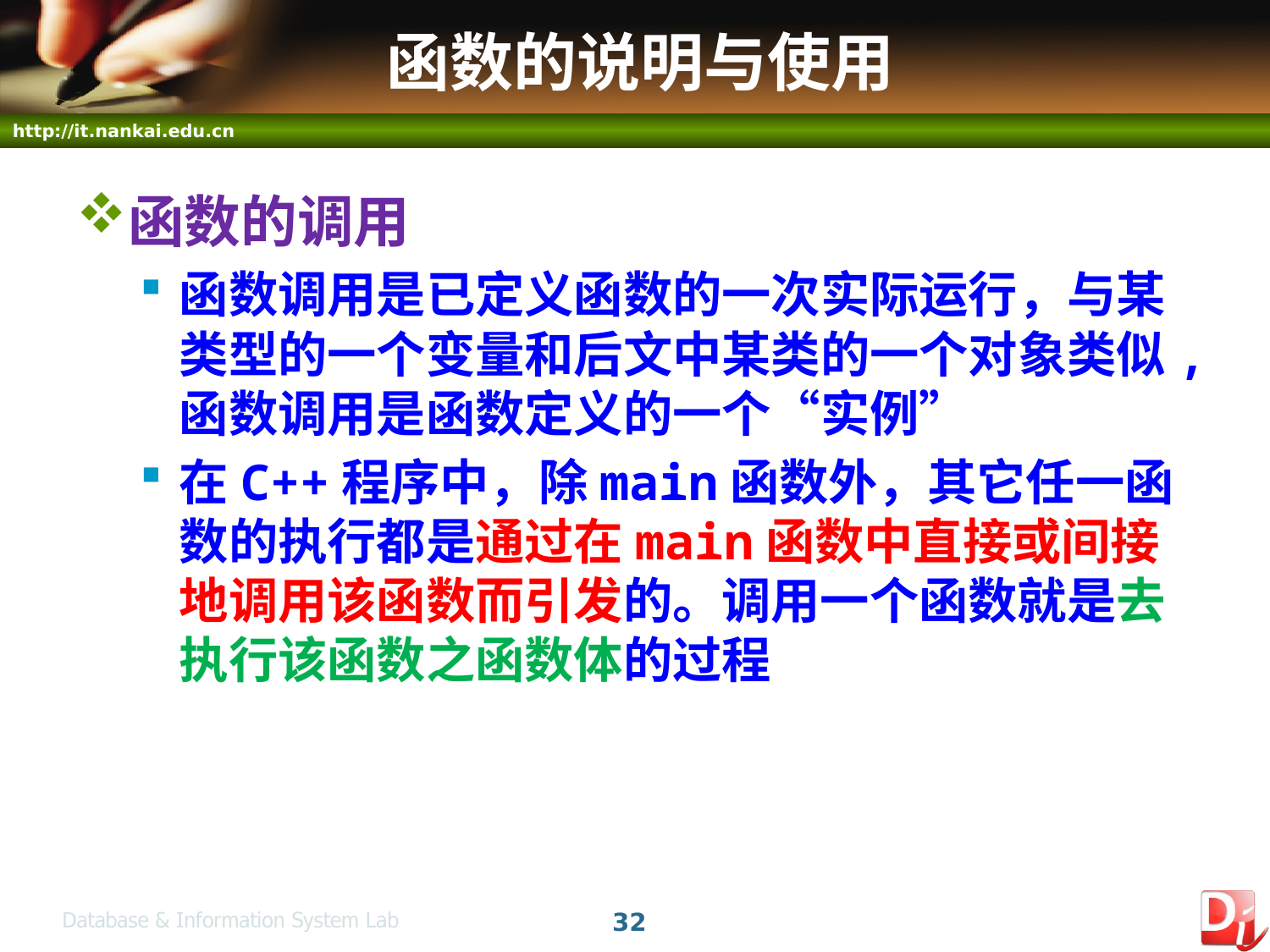

# 函数的说明与使用
函数的调用
函数调用是已定义函数的一次实际运行，与某类型的一个变量和后文中某类的一个对象类似,函数调用是函数定义的一个“实例”
在C++程序中，除main函数外，其它任一函数的执行都是通过在main函数中直接或间接地调用该函数而引发的。调用一个函数就是去执行该函数之函数体的过程
32
Database & Information System Lab